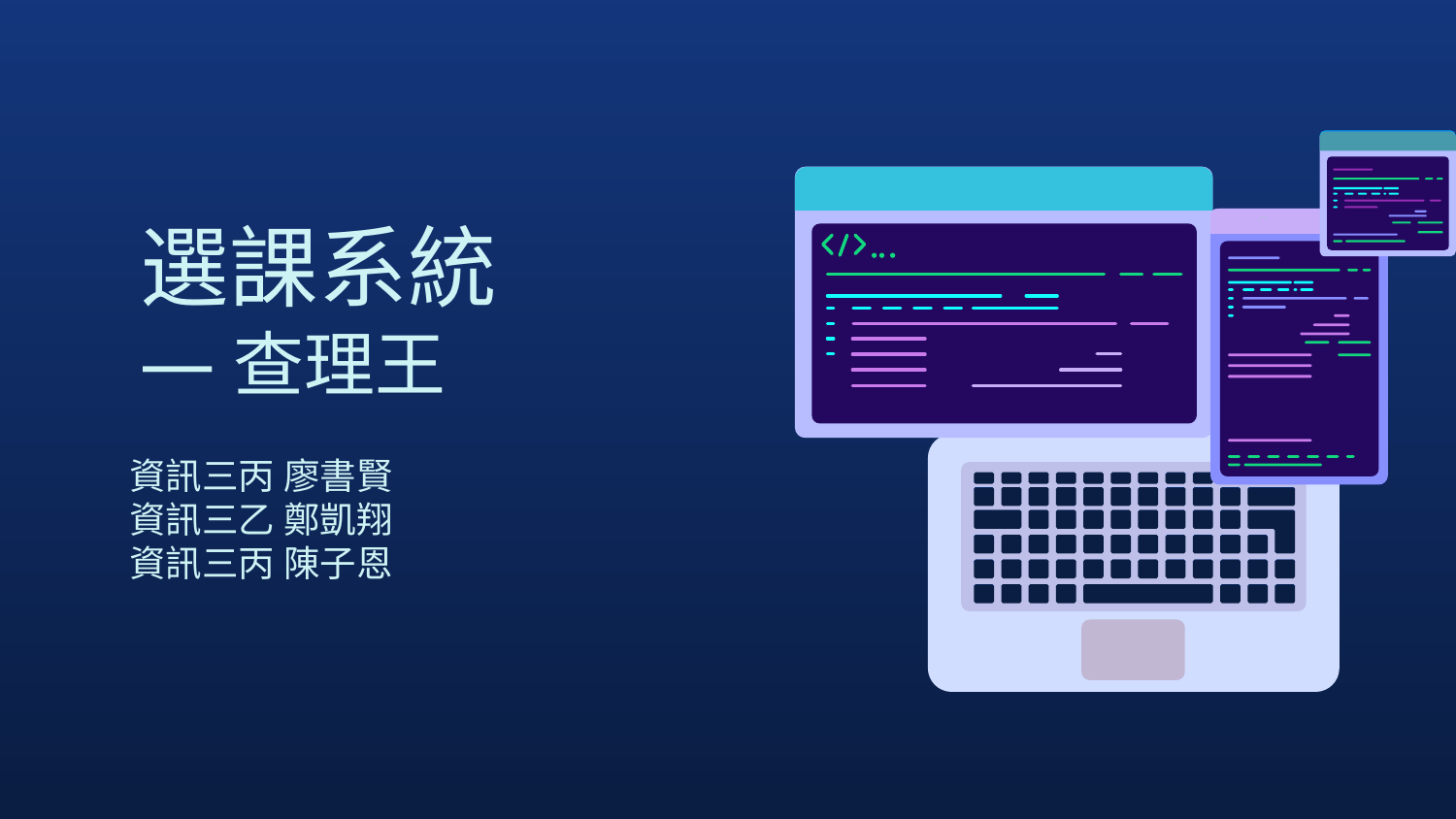

# 選課系統
—查理王

資訊三丙 廖書賢
資訊三乙 鄭凱翔
資訊三丙 陳子恩